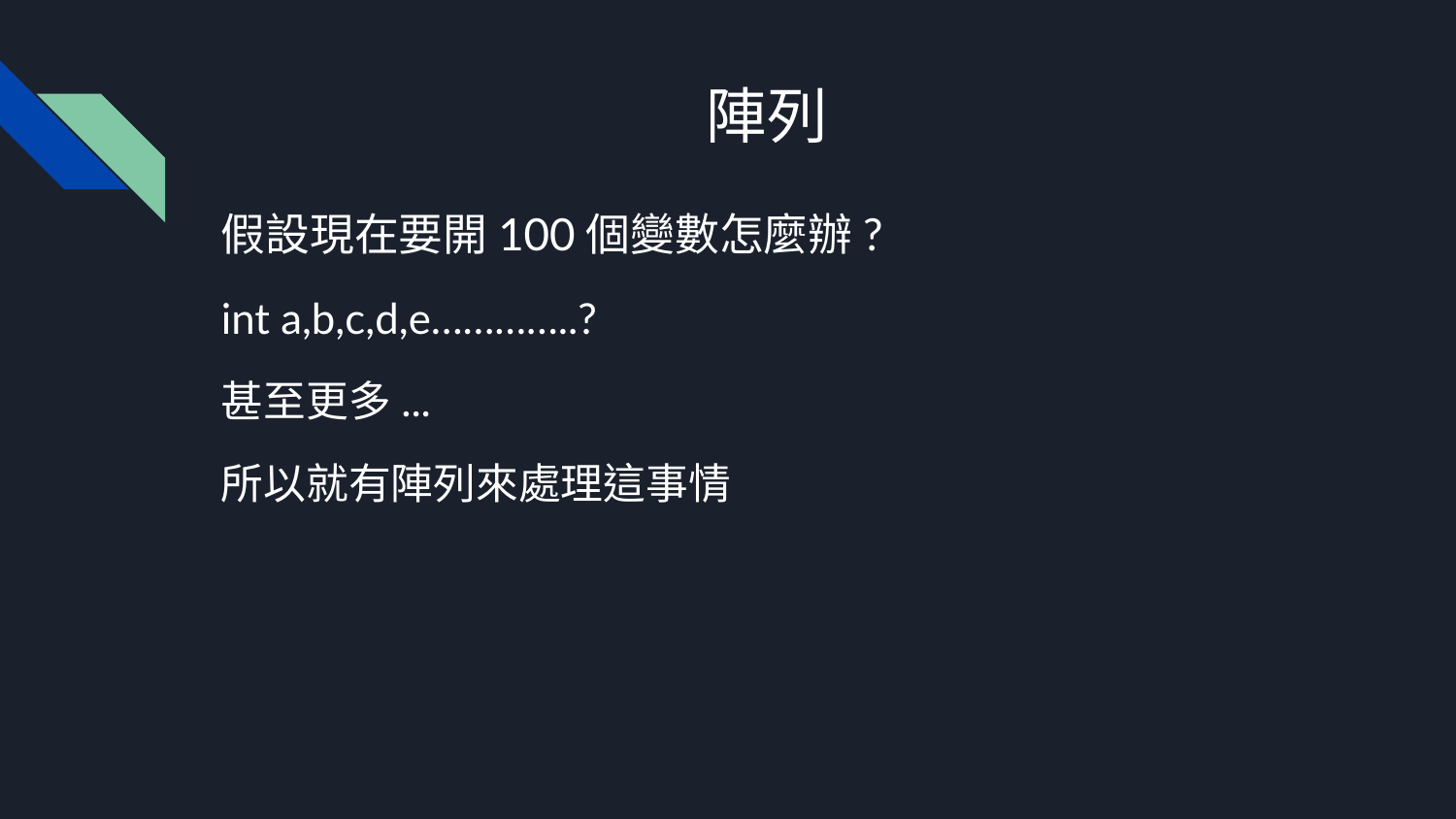

# 陣列
假設現在要開100個變數怎麼辦?
int a,b,c,d,e…………..?
甚至更多...
所以就有陣列來處理這事情